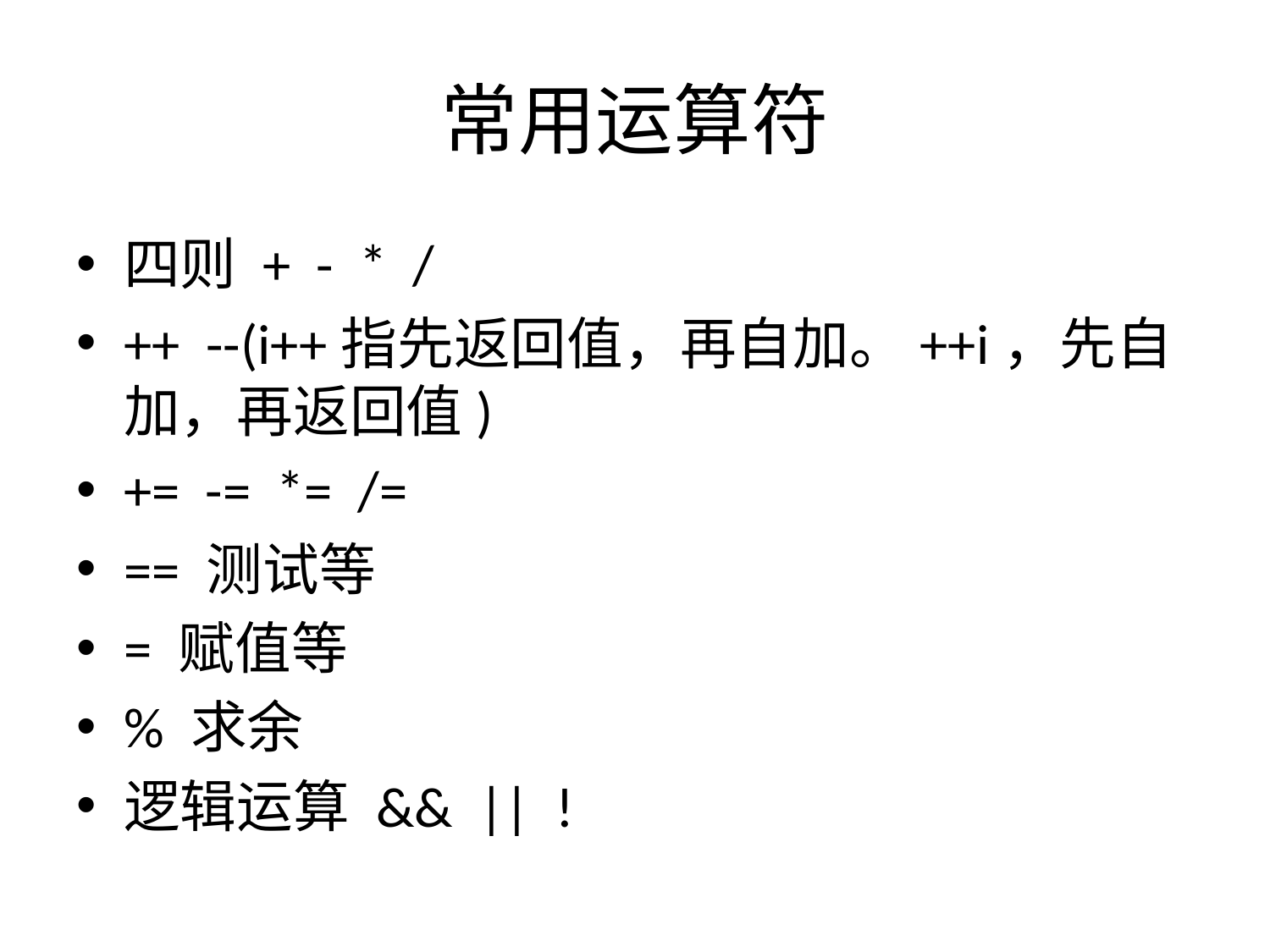

# 常用运算符
四则 +  -  *  /
++  --(i++指先返回值，再自加。++i，先自加，再返回值)
+=  -=  *=  /=
== 测试等
= 赋值等
% 求余
逻辑运算 &&  ||  !